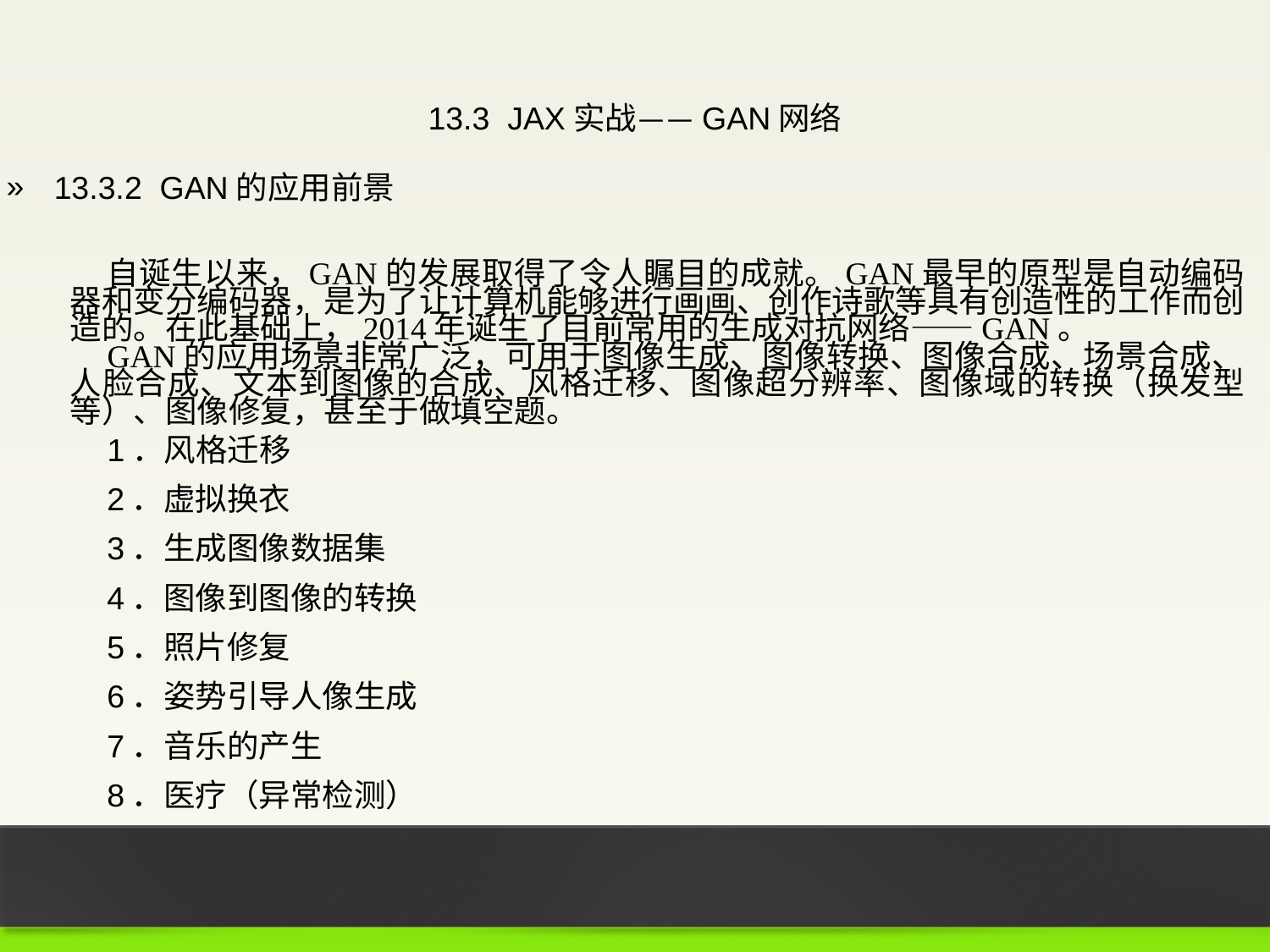

13.3  JAX实战——GAN网络
13.3.2  GAN的应用前景
自诞生以来，GAN的发展取得了令人瞩目的成就。GAN最早的原型是自动编码器和变分编码器，是为了让计算机能够进行画画、创作诗歌等具有创造性的工作而创造的。在此基础上，2014年诞生了目前常用的生成对抗网络——GAN。
GAN的应用场景非常广泛，可用于图像生成、图像转换、图像合成、场景合成、人脸合成、文本到图像的合成、风格迁移、图像超分辨率、图像域的转换（换发型等）、图像修复，甚至于做填空题。
1．风格迁移
2．虚拟换衣
3．生成图像数据集
4．图像到图像的转换
5．照片修复
6．姿势引导人像生成
7．音乐的产生
8．医疗（异常检测）